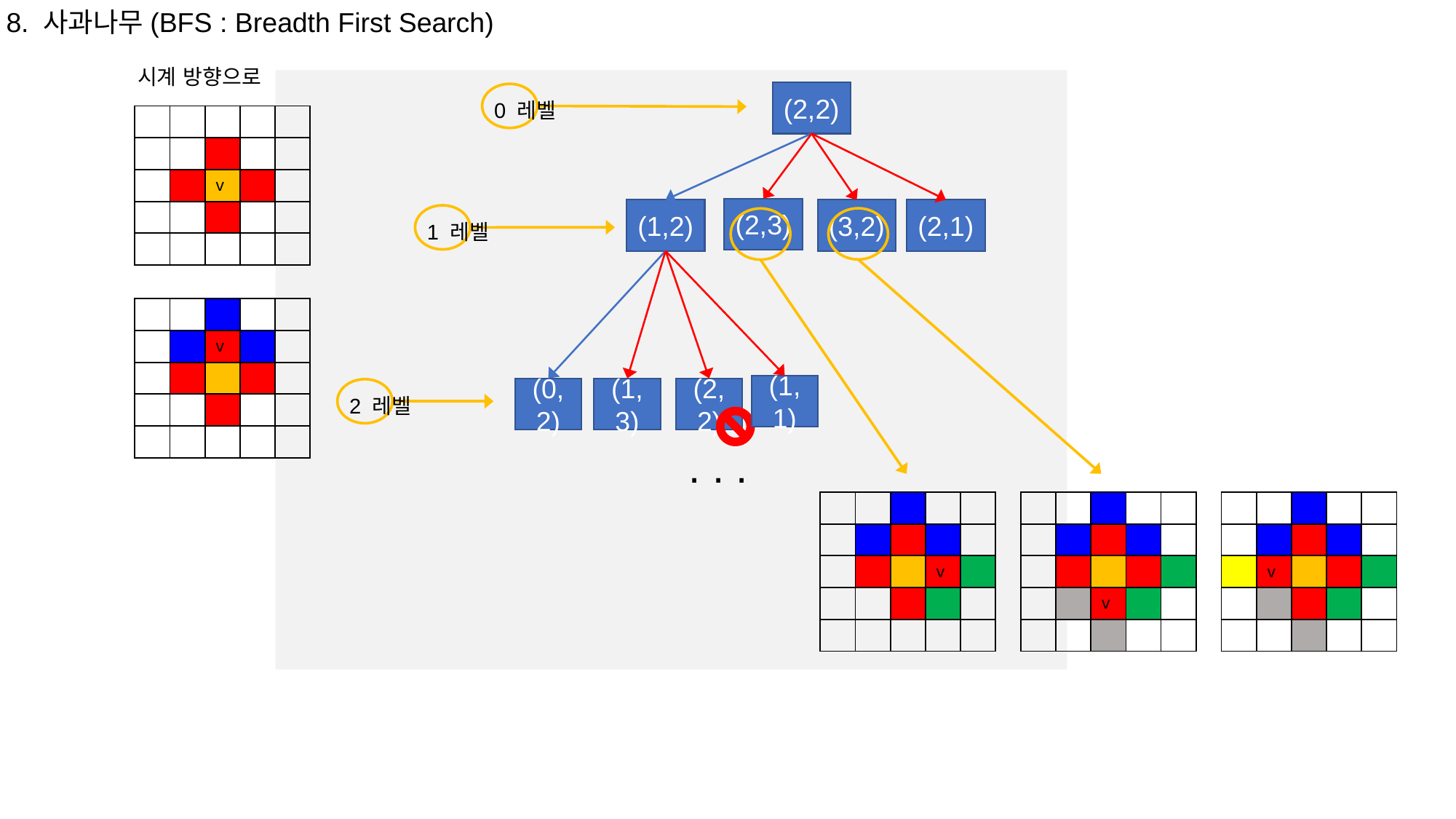

8. 사과나무(BFS : Breadth First Search)
시계 방향으로

(2,2)

0 레벨
|  |  |  |  |  |
| --- | --- | --- | --- | --- |
|  |  |  |  |  |
|  |  | v |  |  |
|  |  |  |  |  |
|  |  |  |  |  |
(2,3)
(1,2)
(3,2)
(2,1)

1 레벨
|  |  |  |  |  |
| --- | --- | --- | --- | --- |
|  |  | v |  |  |
|  |  |  |  |  |
|  |  |  |  |  |
|  |  |  |  |  |
(1,1)
(1,3)
(2,2)
(0,2)

2 레벨

. . .
|  |  |  |  |  |
| --- | --- | --- | --- | --- |
|  |  |  |  |  |
|  |  |  |  |  |
|  |  | v |  |  |
|  |  |  |  |  |
|  |  |  |  |  |
| --- | --- | --- | --- | --- |
|  |  |  |  |  |
|  | v |  |  |  |
|  |  |  |  |  |
|  |  |  |  |  |
|  |  |  |  |  |
| --- | --- | --- | --- | --- |
|  |  |  |  |  |
|  |  |  | v |  |
|  |  |  |  |  |
|  |  |  |  |  |